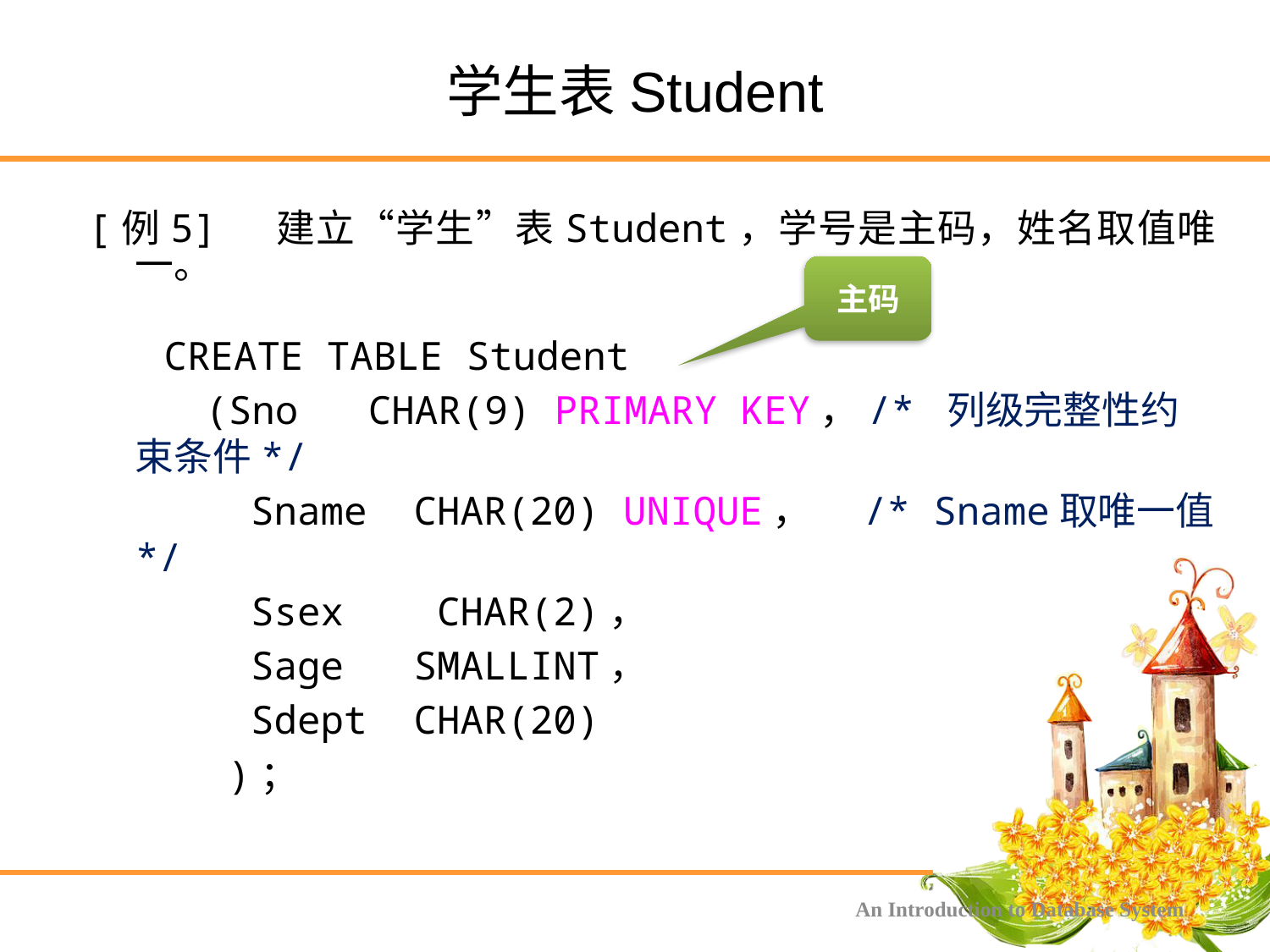

# 学生表Student
[例5]  建立“学生”表Student，学号是主码，姓名取值唯一。

    CREATE TABLE Student
	   (Sno   CHAR(9) PRIMARY KEY，/* 列级完整性约束条件*/
       Sname  CHAR(20) UNIQUE，     /* Sname取唯一值*/
       Ssex    CHAR(2)，
       Sage   SMALLINT，
       Sdept  CHAR(20)
      )；
主码
An Introduction to Database System